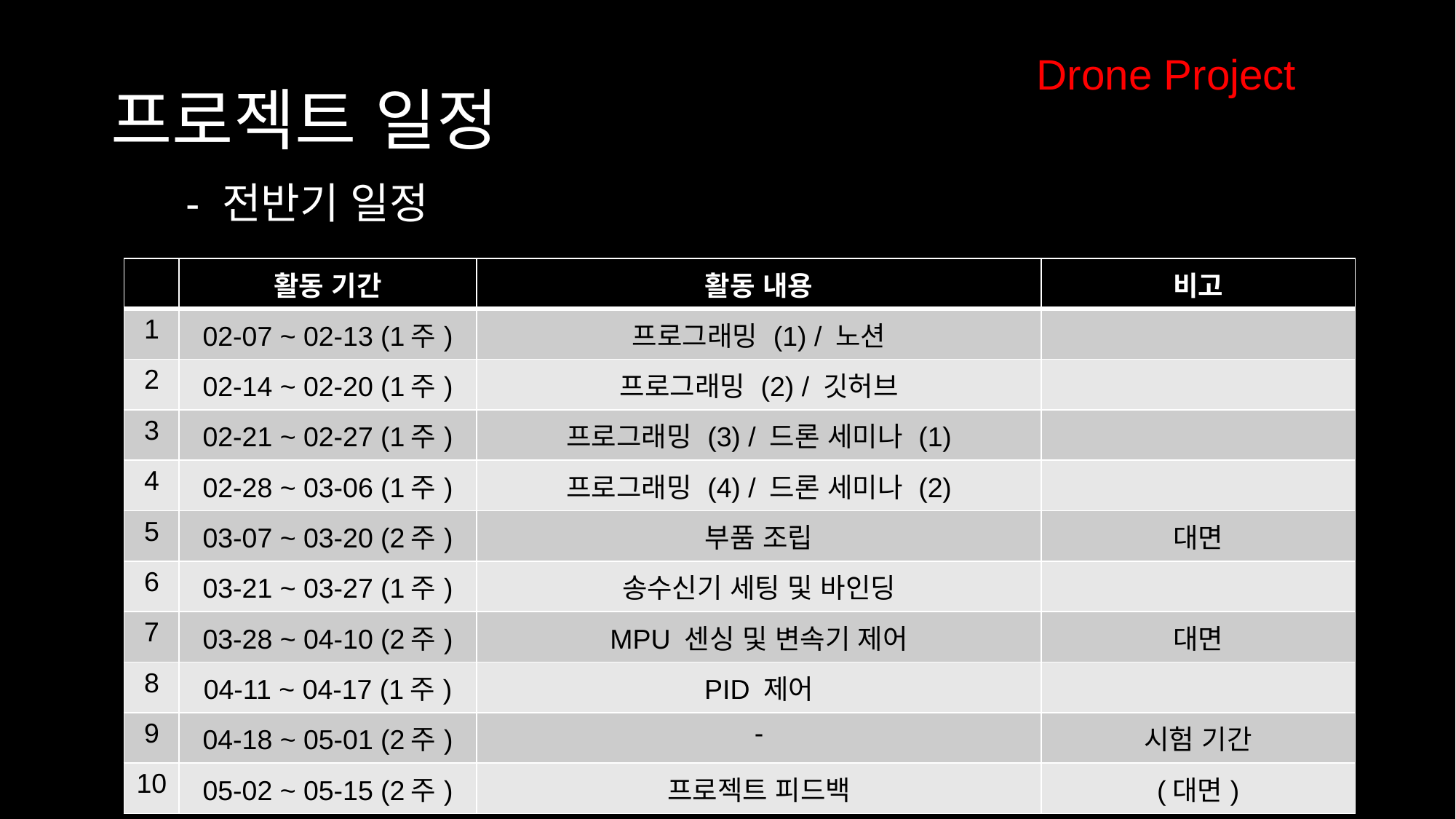

# 프로젝트 일정
- 전반기 일정
|  | 활동 기간 | 활동 내용 | 비고 |
| --- | --- | --- | --- |
| 1 | 02-07 ~ 02-13 (1주) | 프로그래밍 (1) / 노션 |  |
| 2 | 02-14 ~ 02-20 (1주) | 프로그래밍 (2) / 깃허브 |  |
| 3 | 02-21 ~ 02-27 (1주) | 프로그래밍 (3) / 드론 세미나 (1) |  |
| 4 | 02-28 ~ 03-06 (1주) | 프로그래밍 (4) / 드론 세미나 (2) |  |
| 5 | 03-07 ~ 03-20 (2주) | 부품 조립 | 대면 |
| 6 | 03-21 ~ 03-27 (1주) | 송수신기 세팅 및 바인딩 |  |
| 7 | 03-28 ~ 04-10 (2주) | MPU 센싱 및 변속기 제어 | 대면 |
| 8 | 04-11 ~ 04-17 (1주) | PID 제어 |  |
| 9 | 04-18 ~ 05-01 (2주) | - | 시험 기간 |
| 10 | 05-02 ~ 05-15 (2주) | 프로젝트 피드백 | (대면) |